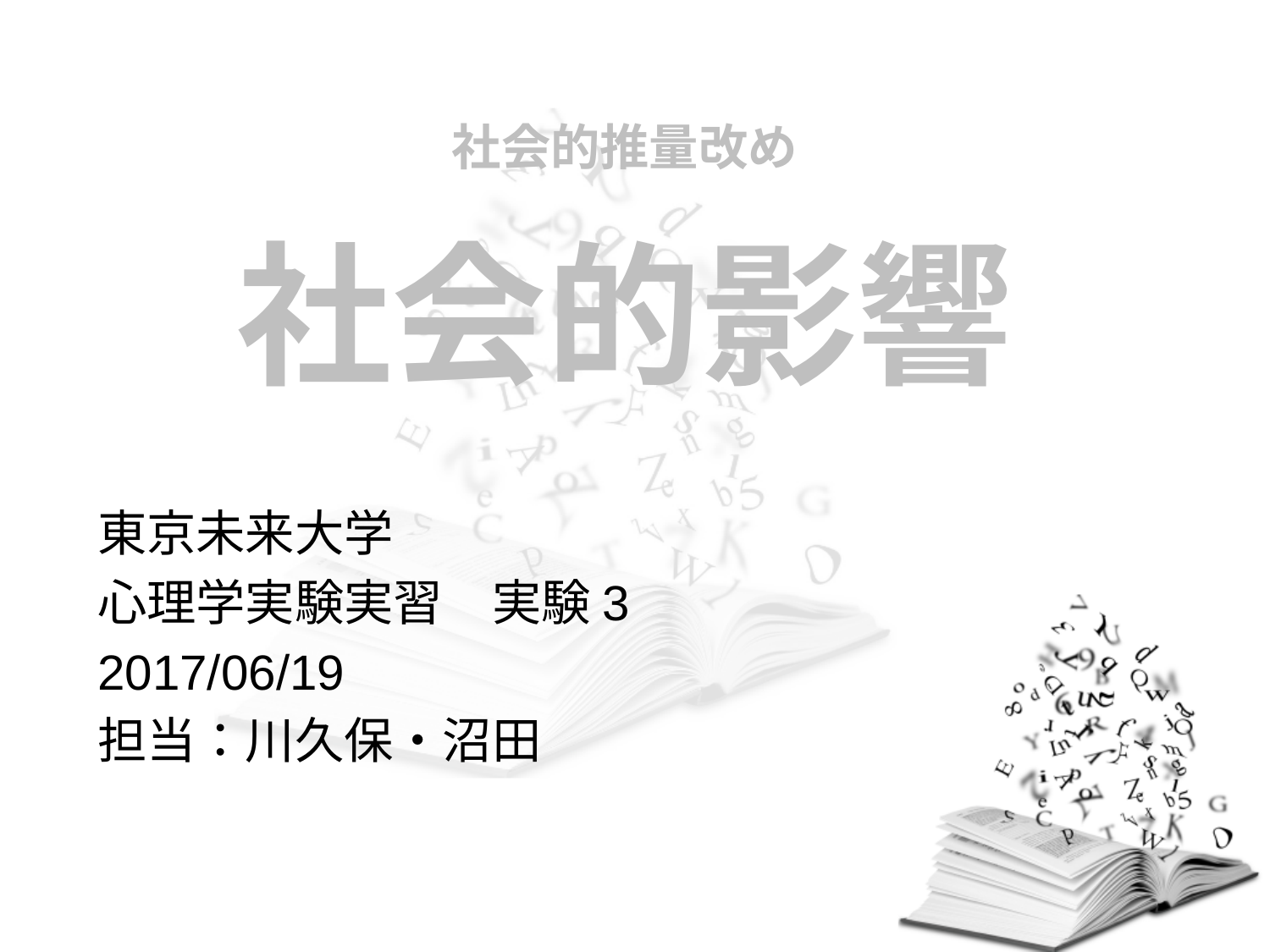

# 社会的推量改め 社会的影響
東京未来大学
心理学実験実習　実験3
2017/06/19
担当：川久保・沼田